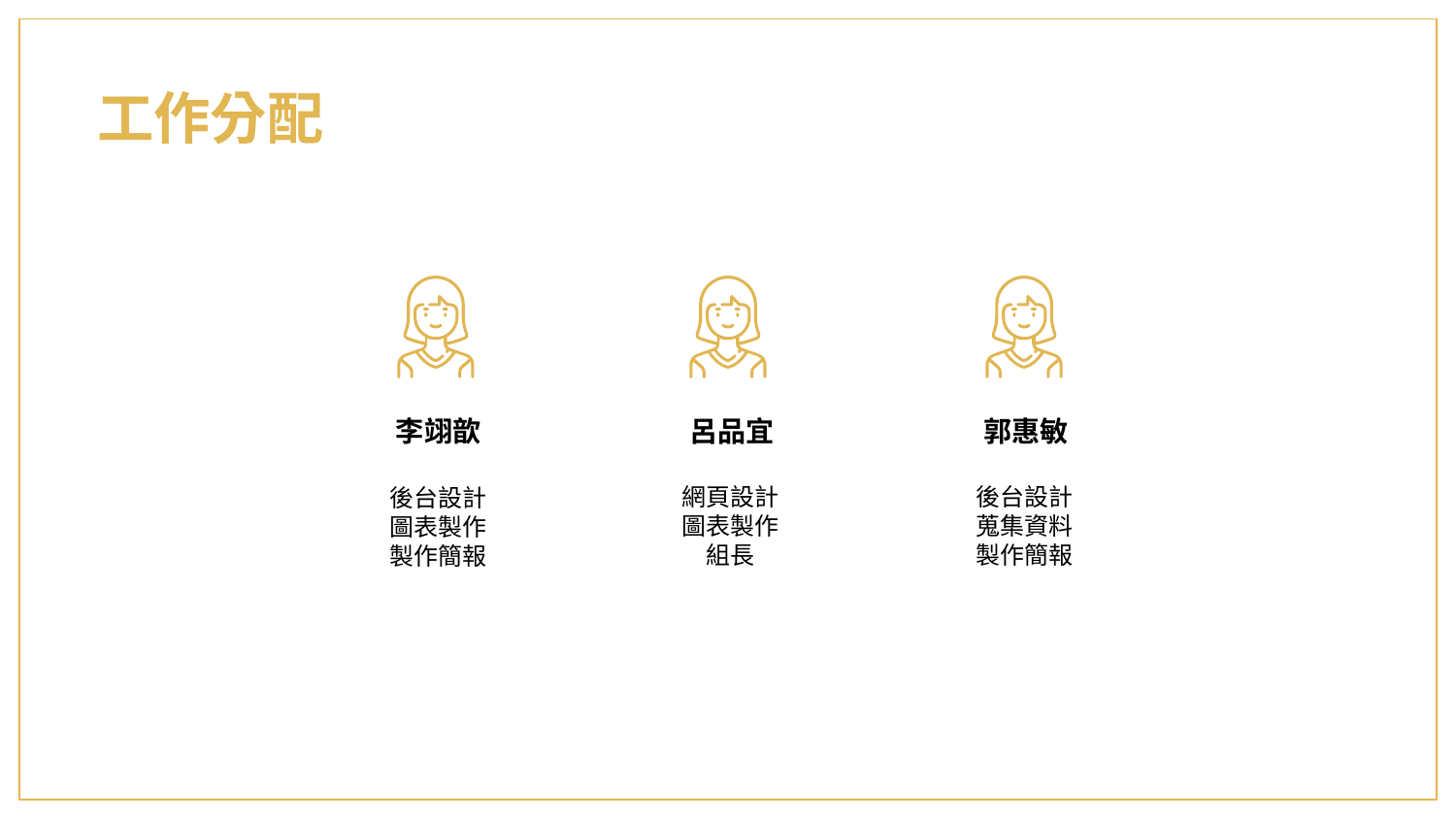

# 工作分配

李翊歆
呂品宜
郭惠敏
網頁設計
圖表製作
組長
後台設計
蒐集資料
製作簡報
後台設計
圖表製作
製作簡報